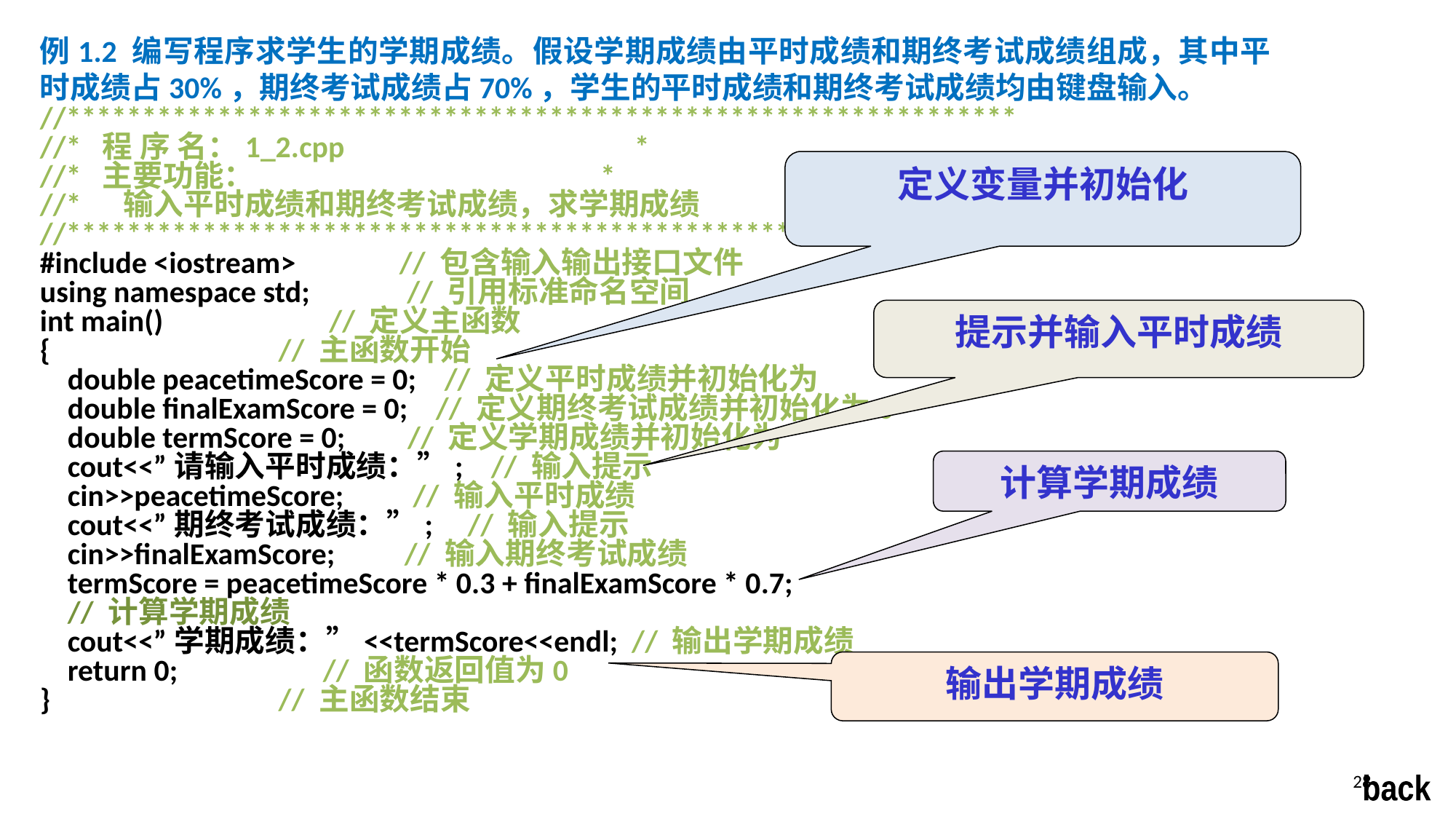

例1.2 编写程序求学生的学期成绩。假设学期成绩由平时成绩和期终考试成绩组成，其中平时成绩占30%，期终考试成绩占70%，学生的平时成绩和期终考试成绩均由键盘输入。
//***************************************************************
//*  程 序 名：1_2.cpp                                          *
//*  主要功能：                                                 *
//*     输入平时成绩和期终考试成绩，求学期成绩                  *
//***************************************************************
#include <iostream>               // 包含输入输出接口文件
using namespace std;              // 引用标准命名空间
int main()                        // 定义主函数
{                                 // 主函数开始
    double peacetimeScore = 0;    // 定义平时成绩并初始化为
    double finalExamScore = 0;    // 定义期终考试成绩并初始化为0
    double termScore = 0;         // 定义学期成绩并初始化为
    cout<<”请输入平时成绩：”;    // 输入提示
    cin>>peacetimeScore;          // 输入平时成绩
    cout<<”期终考试成绩：”;     // 输入提示
    cin>>finalExamScore;          // 输入期终考试成绩
    termScore = peacetimeScore * 0.3 + finalExamScore * 0.7;
    // 计算学期成绩
    cout<<”学期成绩：”<<termScore<<endl;  // 输出学期成绩
    return 0;                     // 函数返回值为0
}                                 // 主函数结束
定义变量并初始化
提示并输入平时成绩
计算学期成绩
输出学期成绩
28